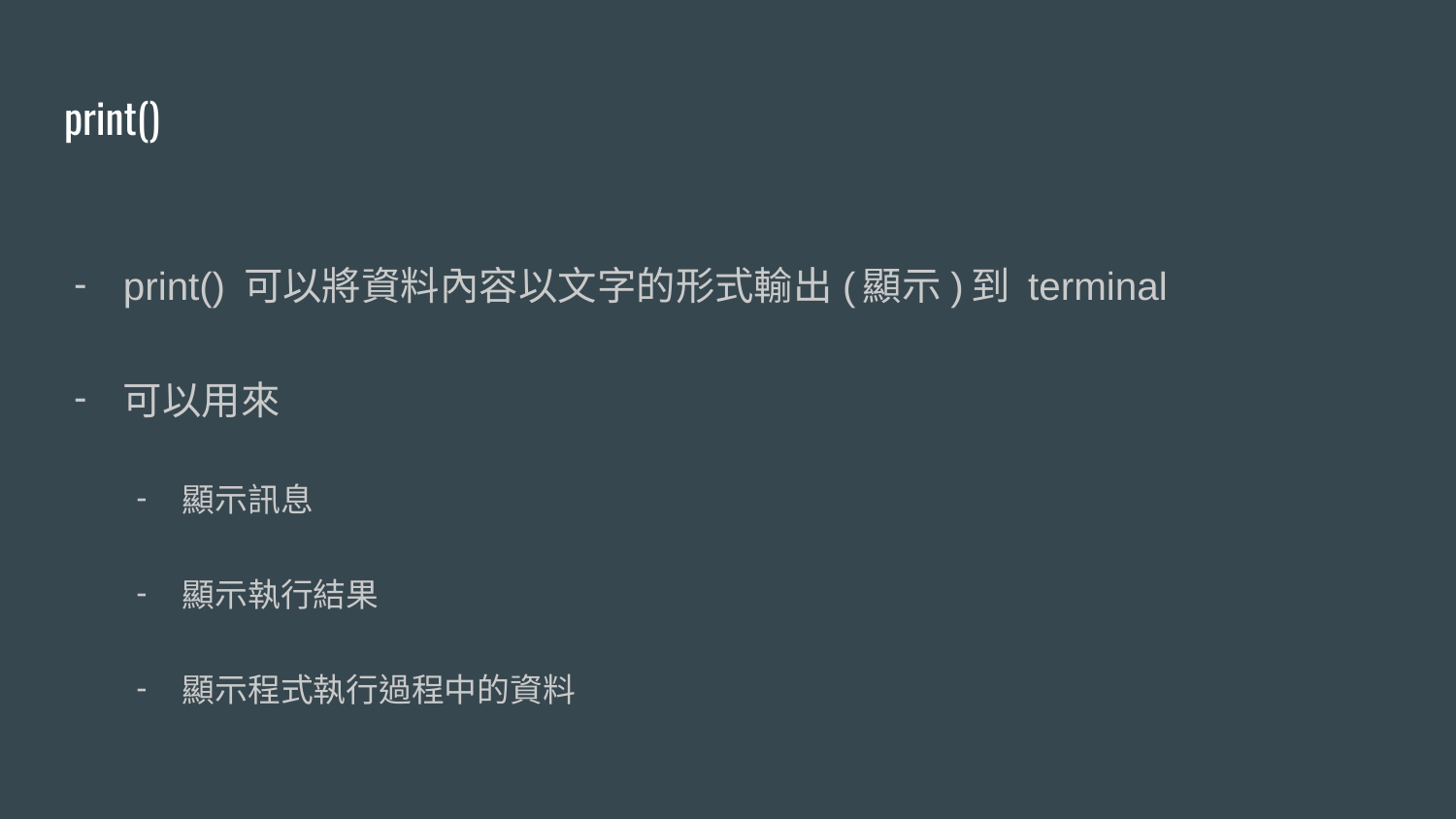

# print()
print() 可以將資料內容以文字的形式輸出(顯示)到 terminal
可以用來
顯示訊息
顯示執行結果
顯示程式執行過程中的資料